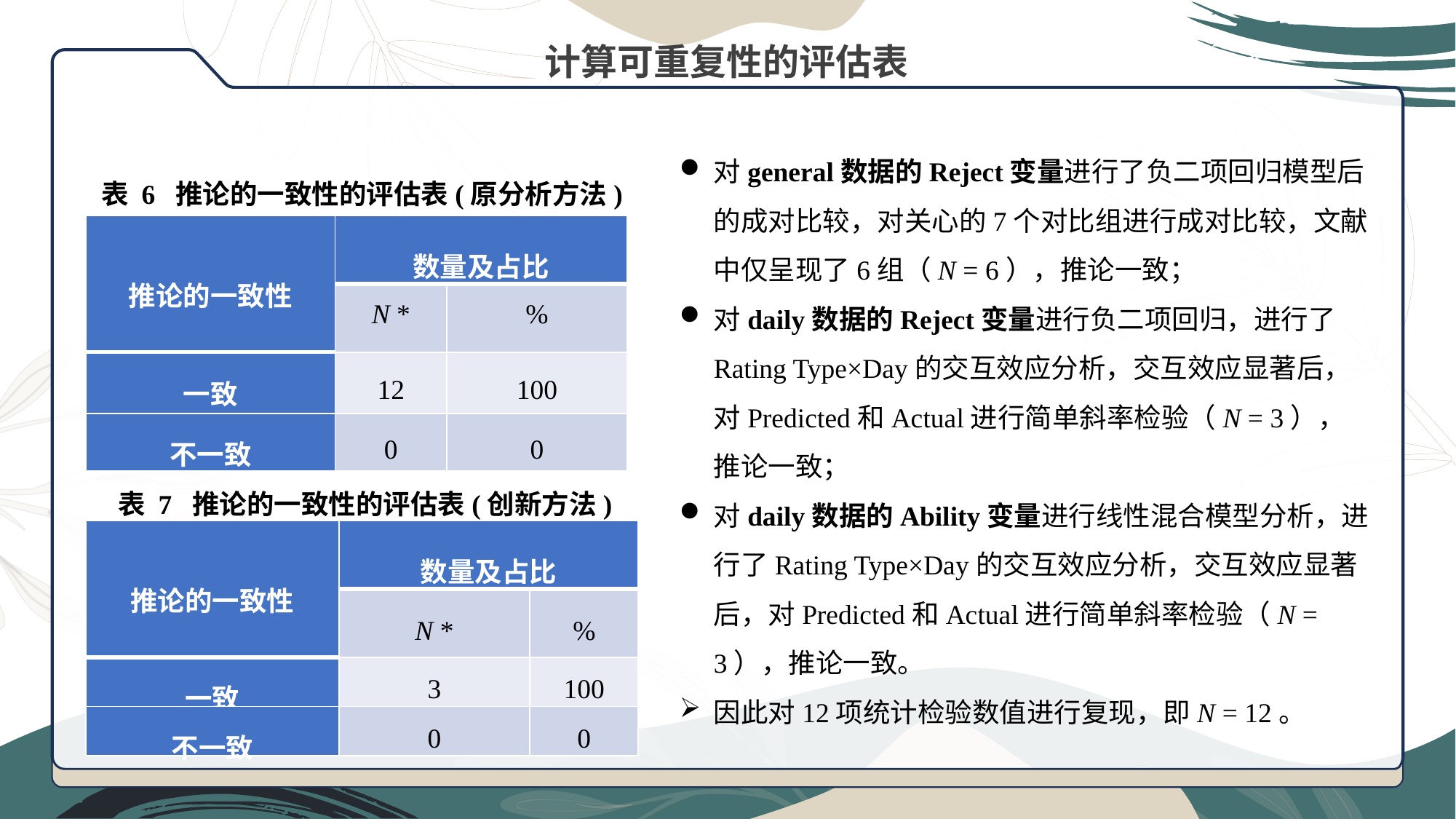

计算可重复性的评估表
对general数据的Reject变量进行了负二项回归模型后的成对比较，对关心的7个对比组进行成对比较，文献中仅呈现了6组（N = 6），推论一致；
对daily数据的Reject变量进行负二项回归，进行了Rating Type×Day的交互效应分析，交互效应显著后，对Predicted和Actual进行简单斜率检验（N = 3），推论一致；
对daily数据的Ability变量进行线性混合模型分析，进行了Rating Type×Day的交互效应分析，交互效应显著后，对Predicted和Actual进行简单斜率检验（N = 3），推论一致。
因此对12项统计检验数值进行复现，即N = 12。

表 6  推论的一致性的评估表(原分析方法)
| 推论的一致性 | 数量及占比 |  |
| --- | --- | --- |
|  | N \* | % |
| 一致 | 12 | 100 |
| 不一致 | 0 | 0 |
表 7  推论的一致性的评估表(创新方法)
| 推论的一致性 | 数量及占比 |  |
| --- | --- | --- |
|  | N \* | % |
| 一致 | 3 | 100 |
| 不一致 | 0 | 0 |